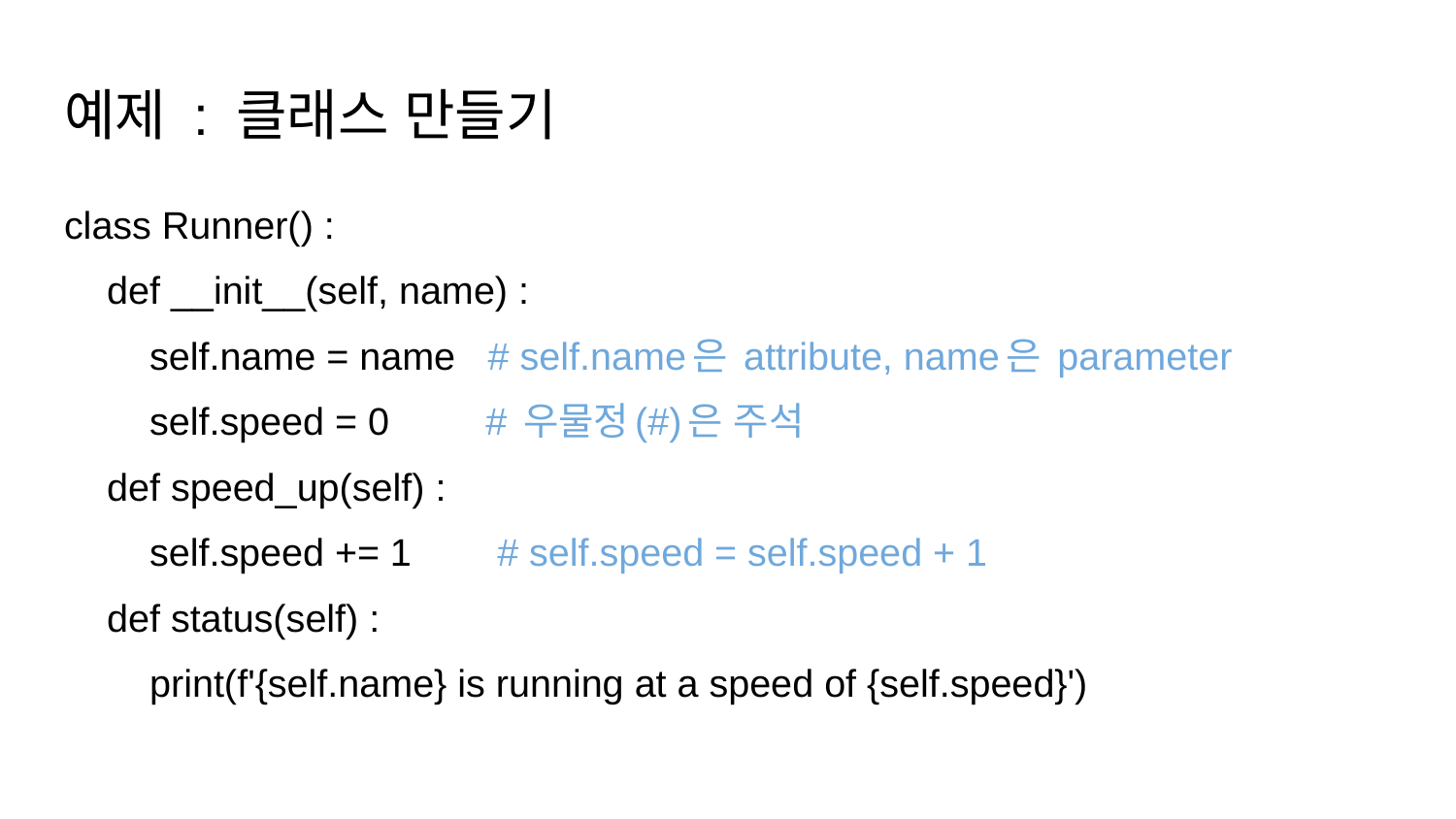

# 예제 : 클래스 만들기
class Runner() :
    def __init__(self, name) :
        self.name = name   # self.name은 attribute, name은 parameter
        self.speed = 0         # 우물정(#)은 주석
    def speed_up(self) :
        self.speed += 1        # self.speed = self.speed + 1
    def status(self) :
        print(f'{self.name} is running at a speed of {self.speed}')